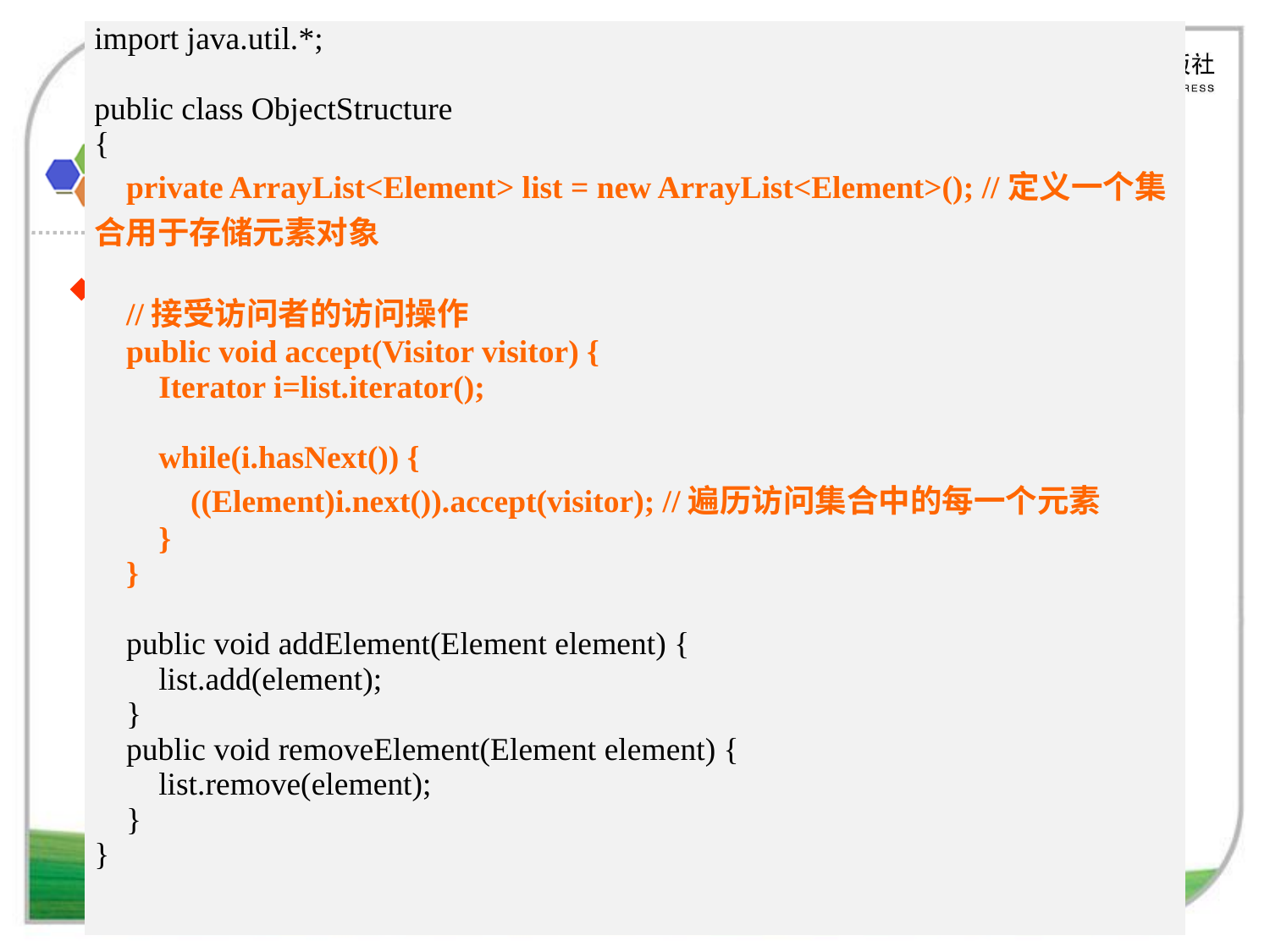

| import java.util.\*; public class ObjectStructure { private ArrayList<Element> list = new ArrayList<Element>(); //定义一个集合用于存储元素对象 //接受访问者的访问操作 public void accept(Visitor visitor) { Iterator i=list.iterator(); while(i.hasNext()) { ((Element)i.next()).accept(visitor); //遍历访问集合中的每一个元素 } } public void addElement(Element element) { list.add(element); } public void removeElement(Element element) { list.remove(element); } } |
| --- |
# 访问者模式的结构与实现
访问者模式的实现
典型的对象结构代码：